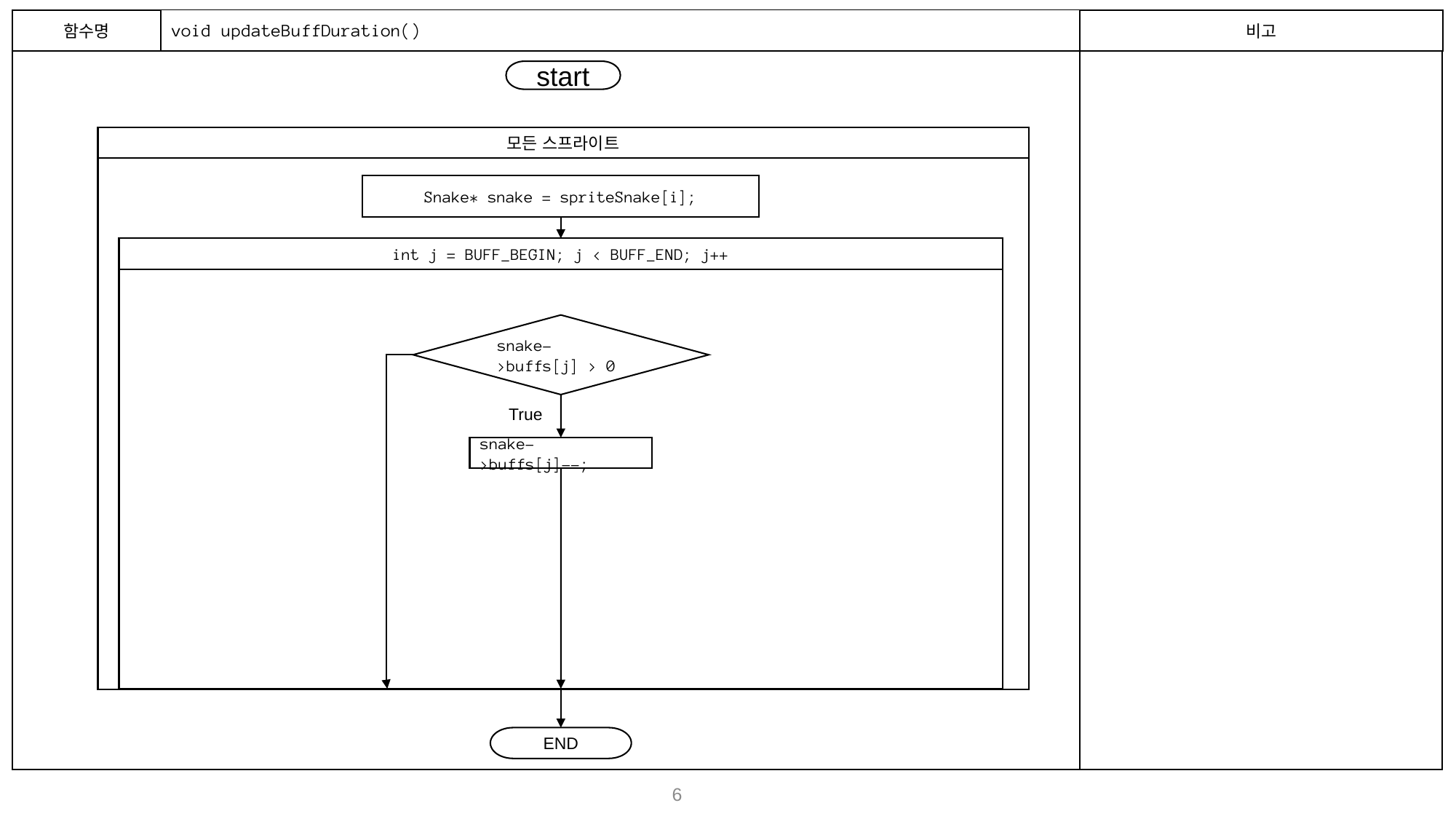

함수명
# void updateBuffDuration()
비고

start
모든 스프라이트

Snake* snake = spriteSnake[i];
int j = BUFF_BEGIN; j < BUFF_END; j++

snake->buffs[j] > 0
True
snake->buffs[j]--;
END
6